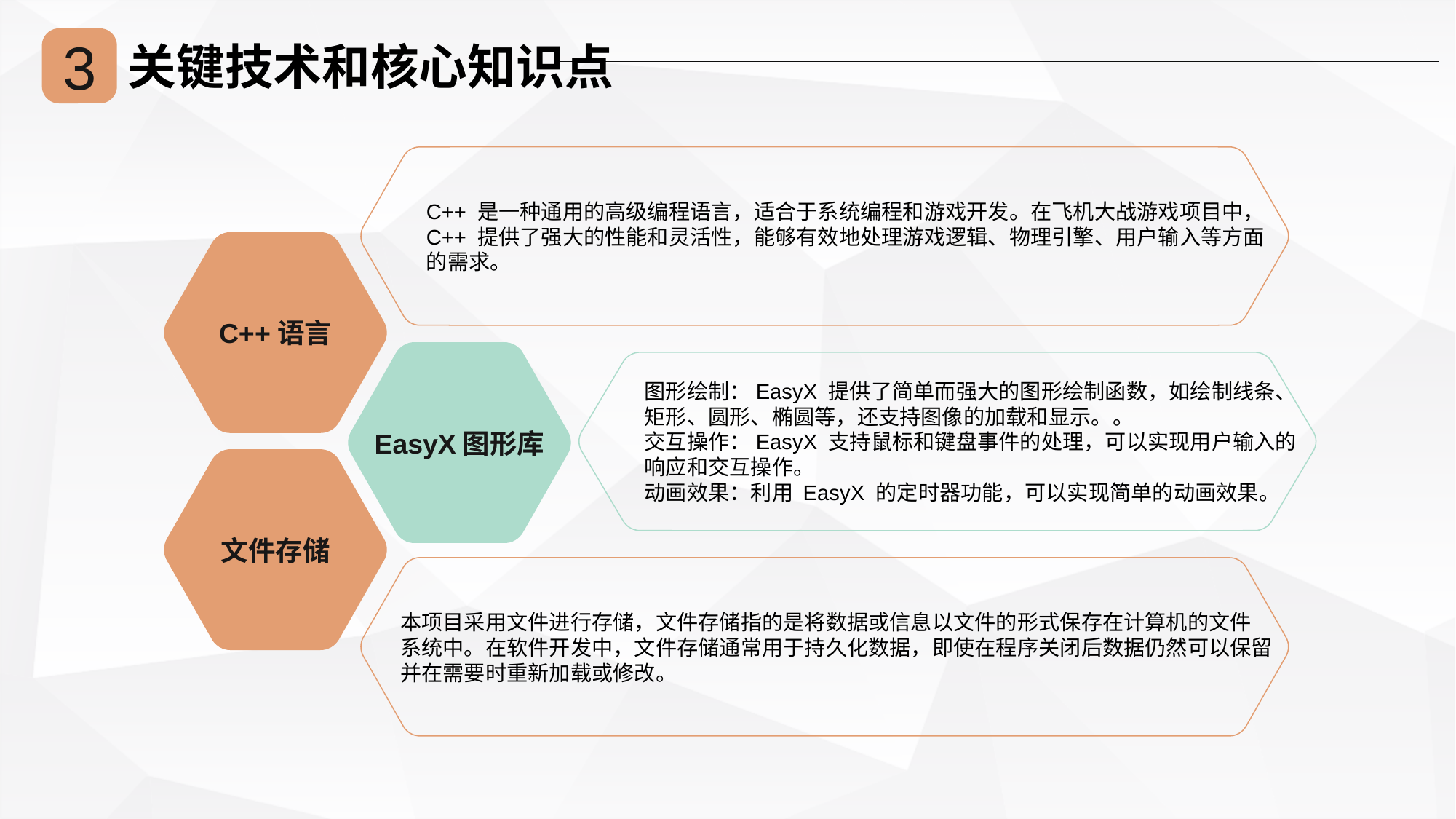

3
关键技术和核心知识点
C++ 是一种通用的高级编程语言，适合于系统编程和游戏开发。在飞机大战游戏项目中，C++ 提供了强大的性能和灵活性，能够有效地处理游戏逻辑、物理引擎、用户输入等方面的需求。
C++语言
EasyX图形库
图形绘制：EasyX 提供了简单而强大的图形绘制函数，如绘制线条、矩形、圆形、椭圆等，还支持图像的加载和显示。。
交互操作：EasyX 支持鼠标和键盘事件的处理，可以实现用户输入的响应和交互操作。
动画效果：利用 EasyX 的定时器功能，可以实现简单的动画效果。
文件存储
     本项目采用文件进行存储，文件存储指的是将数据或信息以文件的形式保存在计算机的文件
     系统中。在软件开发中，文件存储通常用于持久化数据，即使在程序关闭后数据仍然可以保留
     并在需要时重新加载或修改。